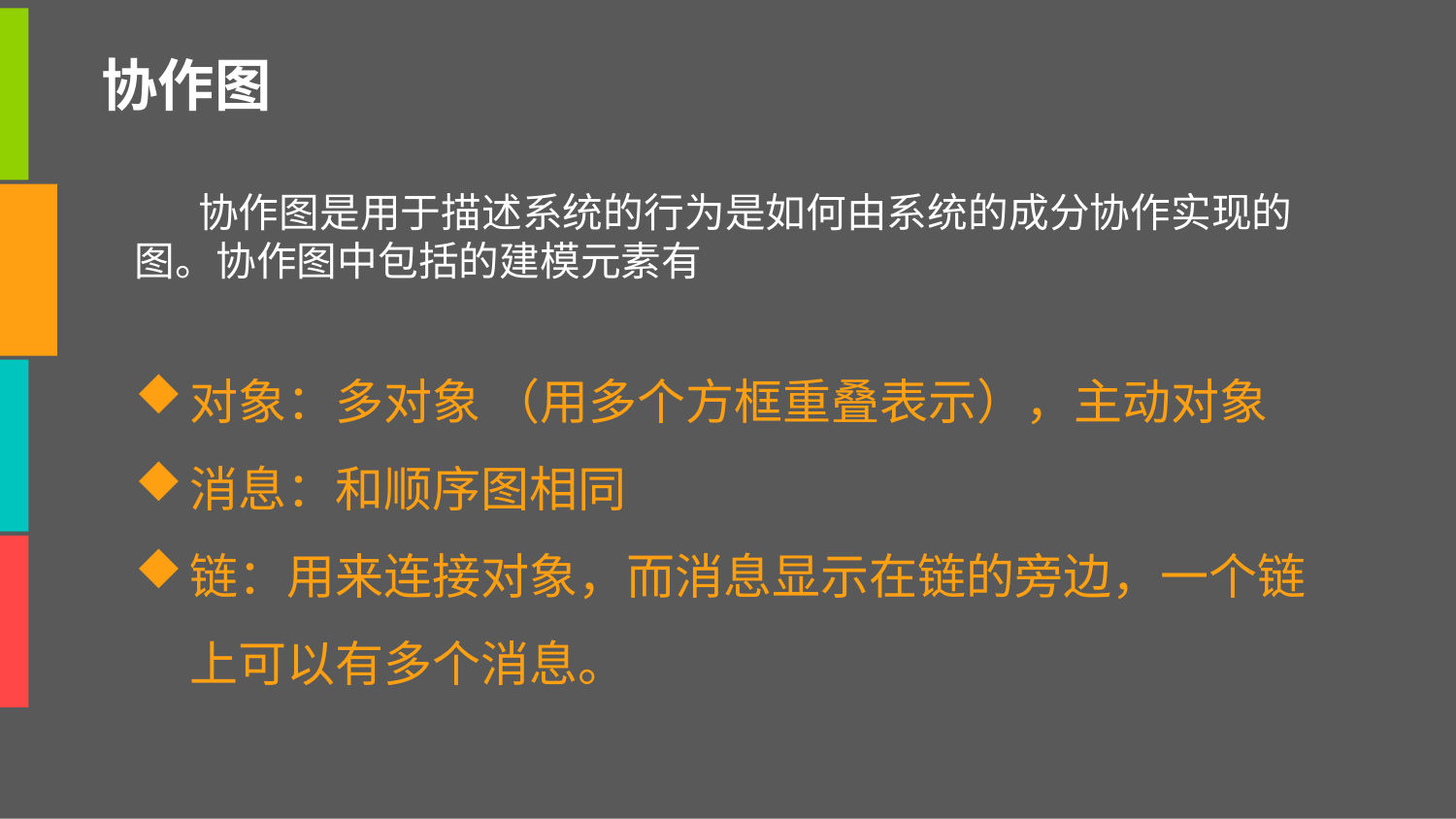

协作图
      协作图是用于描述系统的行为是如何由系统的成分协作实现的图。协作图中包括的建模元素有

对象：多对象 （用多个方框重叠表示），主动对象
消息：和顺序图相同
链：用来连接对象，而消息显示在链的旁边，一个链上可以有多个消息。